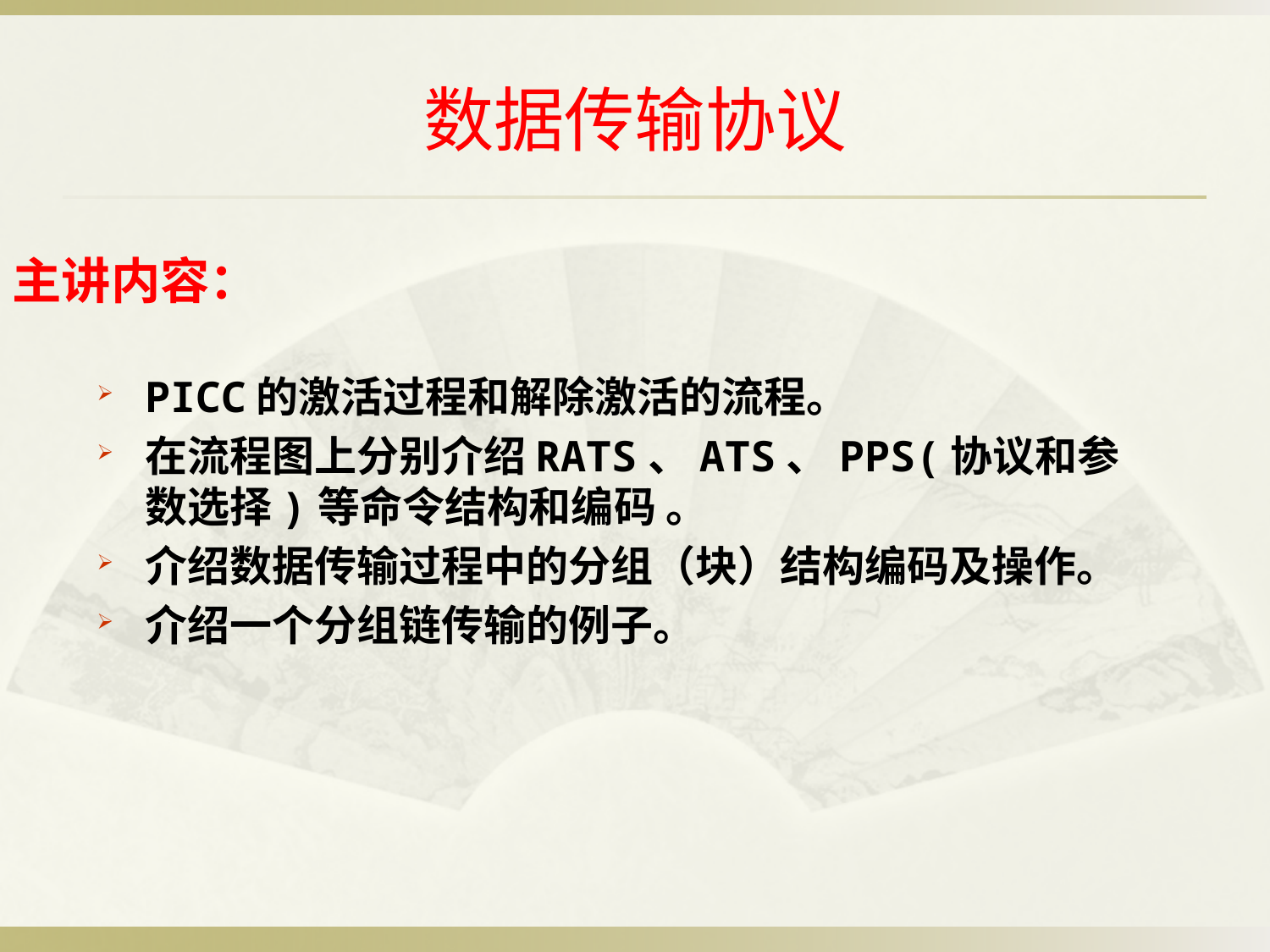

# 数据传输协议
主讲内容：

PICC的激活过程和解除激活的流程。
在流程图上分别介绍RATS、ATS、PPS(协议和参数选择)等命令结构和编码 。
介绍数据传输过程中的分组（块）结构编码及操作。
介绍一个分组链传输的例子。